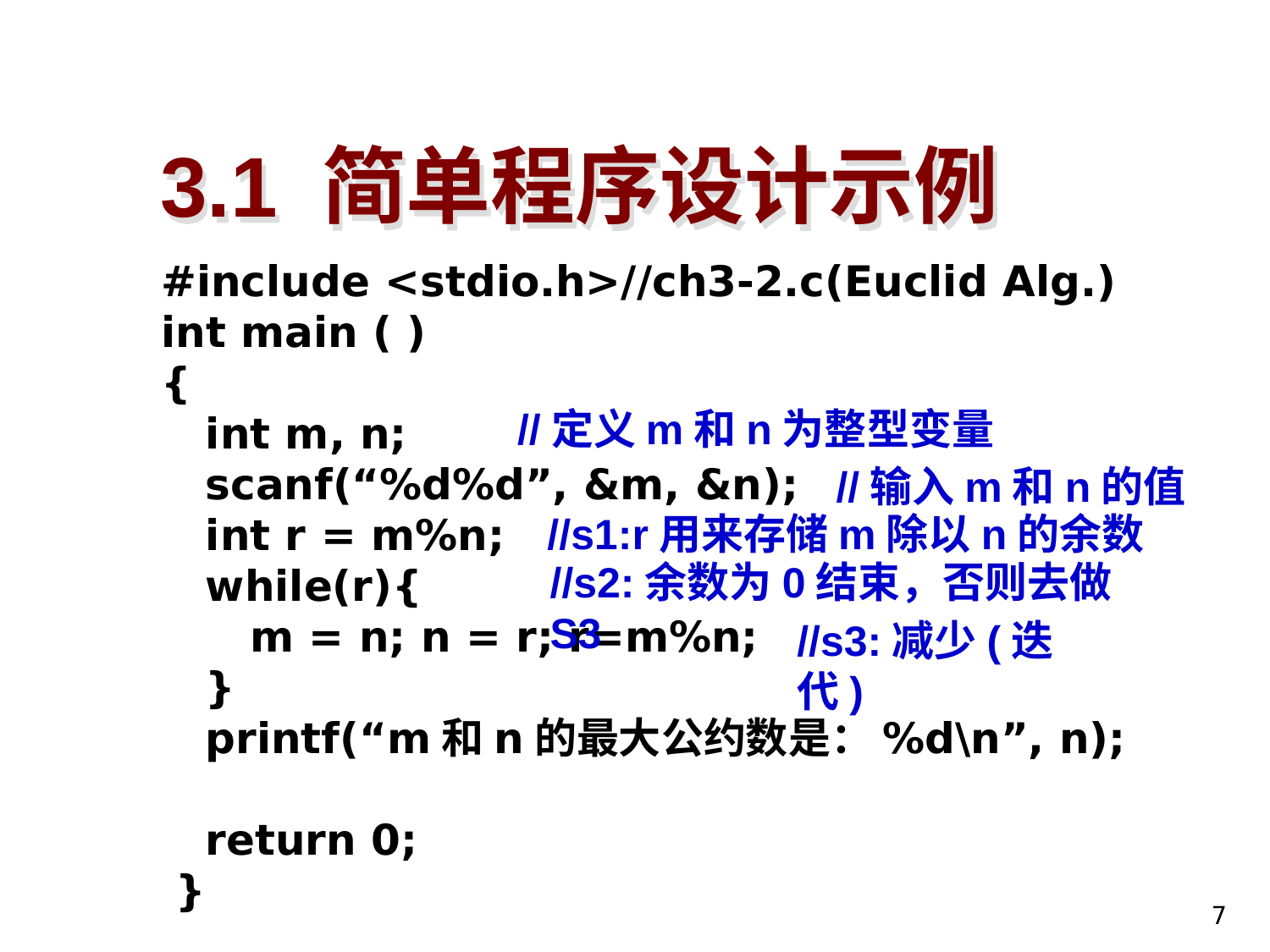

# 3.1 简单程序设计示例
#include <stdio.h>//ch3-2.c(Euclid Alg.)
int main ( )
{
   int m, n;
   scanf(“%d%d”, &m, &n);
   int r = m%n;
   while(r){
      m = n; n = r; r=m%n;
   }
   printf(“m和n的最大公约数是：%d\n”, n);
   return 0;
 }
//定义m和n为整型变量
//输入m和n的值
//s1:r用来存储m除以n的余数
//s2:余数为0结束，否则去做S3
//s3:减少(迭代)
7